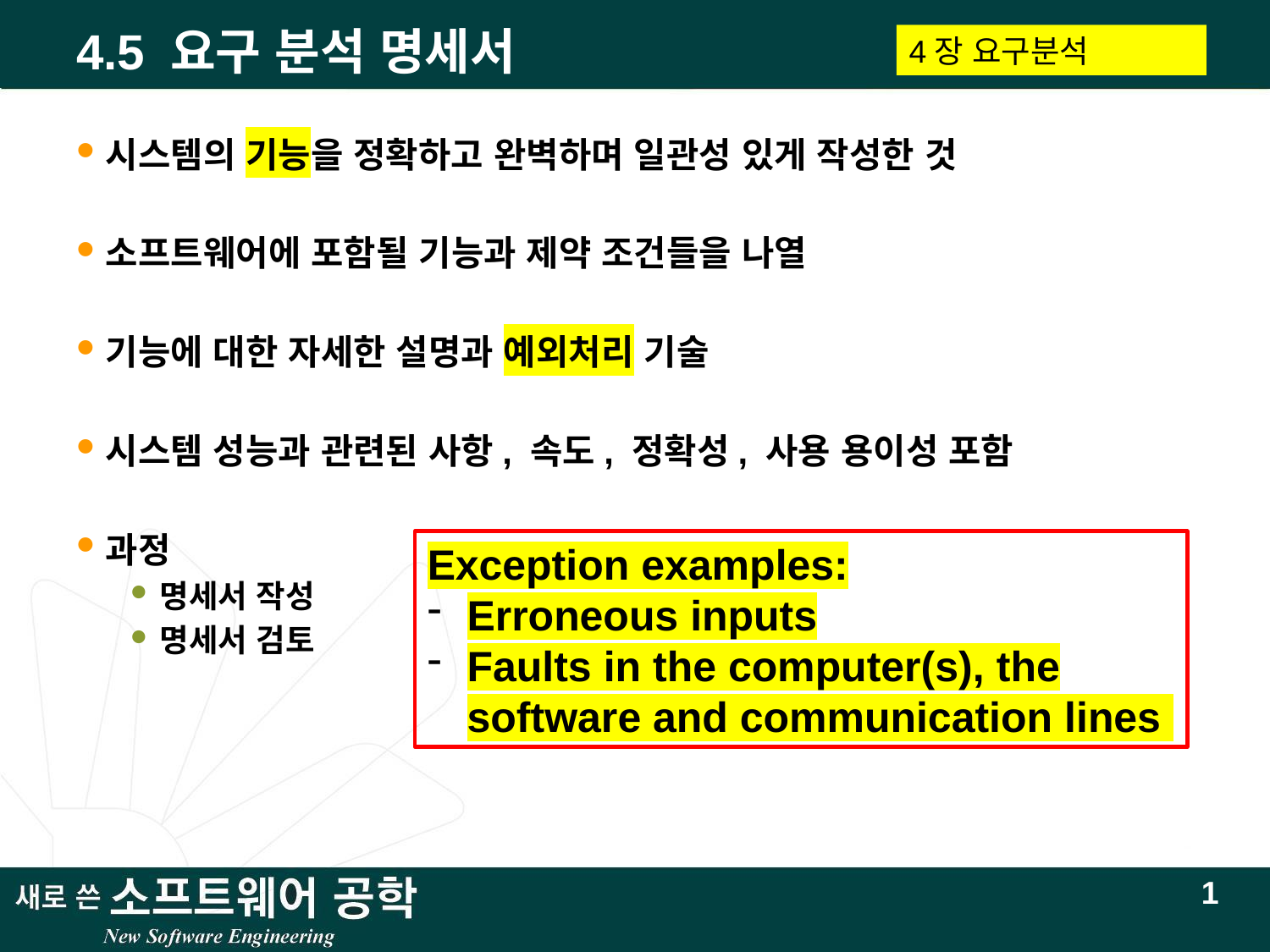

# 4.5 요구 분석 명세서
4장 요구분석
시스템의 기능을 정확하고 완벽하며 일관성 있게 작성한 것

소프트웨어에 포함될 기능과 제약 조건들을 나열

기능에 대한 자세한 설명과 예외처리 기술

시스템 성능과 관련된 사항, 속도, 정확성, 사용 용이성 포함

과정
명세서 작성
명세서 검토
Exception examples:
Erroneous inputs
Faults in the computer(s), the software and communication lines
1